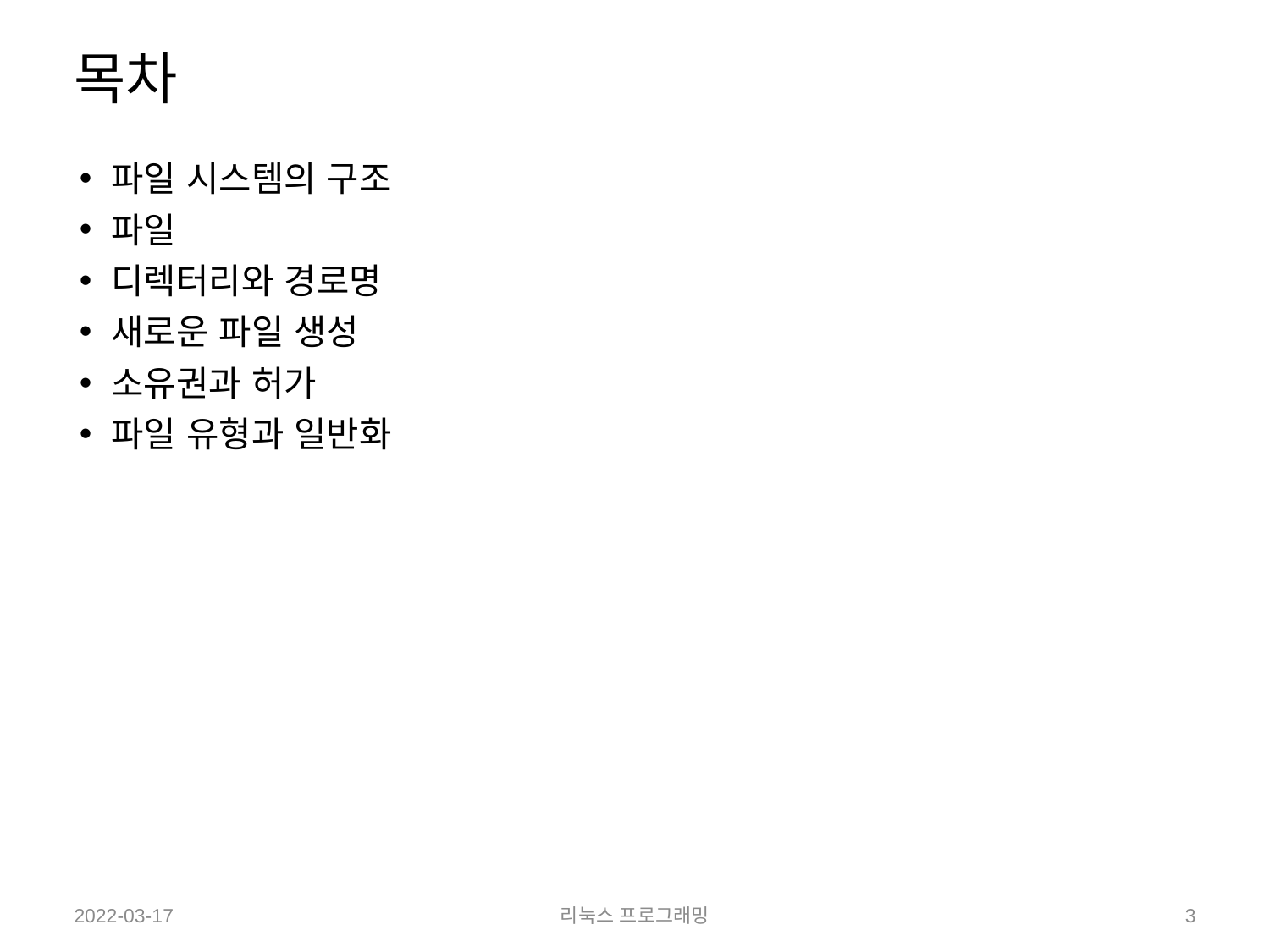

# 목차
파일 시스템의 구조
파일
디렉터리와 경로명
새로운 파일 생성
소유권과 허가
파일 유형과 일반화
2022-03-17
리눅스 프로그래밍
3